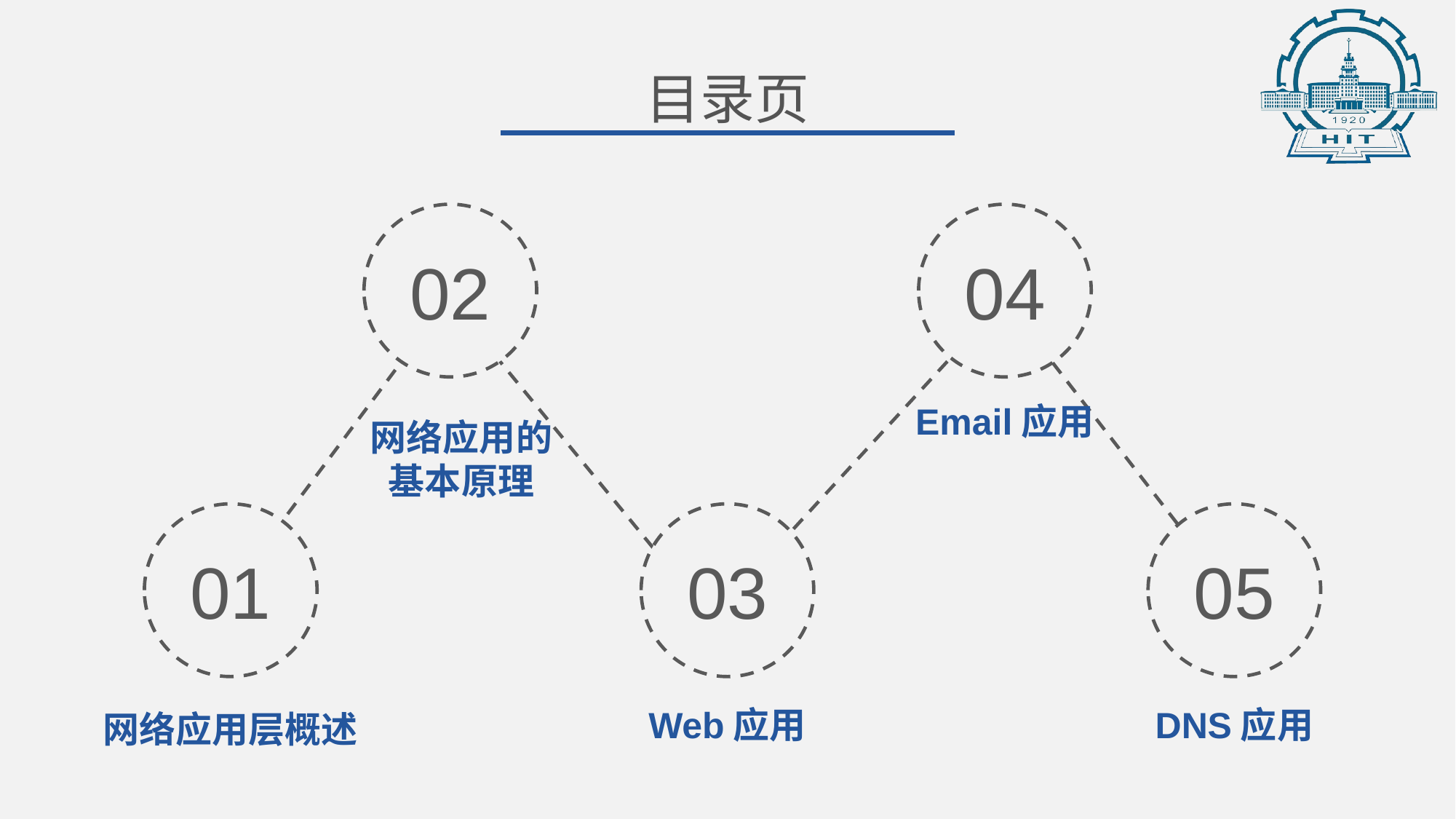

目录页
02
04
Email应用
网络应用的
基本原理
01
03
05
Web应用
DNS应用
网络应用层概述